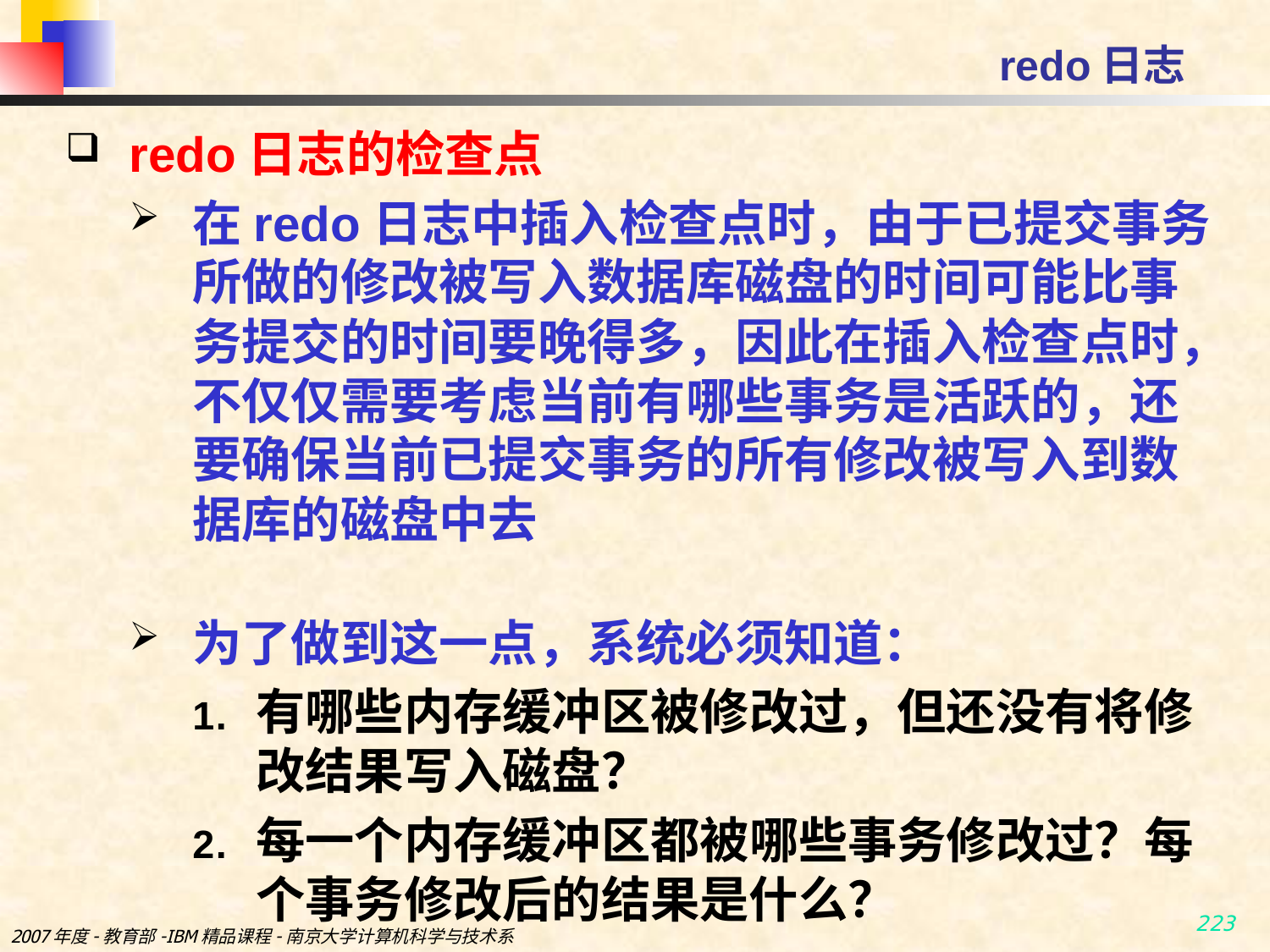

# redo日志
redo日志的检查点
在redo日志中插入检查点时，由于已提交事务所做的修改被写入数据库磁盘的时间可能比事务提交的时间要晚得多，因此在插入检查点时，不仅仅需要考虑当前有哪些事务是活跃的，还要确保当前已提交事务的所有修改被写入到数据库的磁盘中去

为了做到这一点，系统必须知道：
有哪些内存缓冲区被修改过，但还没有将修改结果写入磁盘？
每一个内存缓冲区都被哪些事务修改过？每个事务修改后的结果是什么？
223